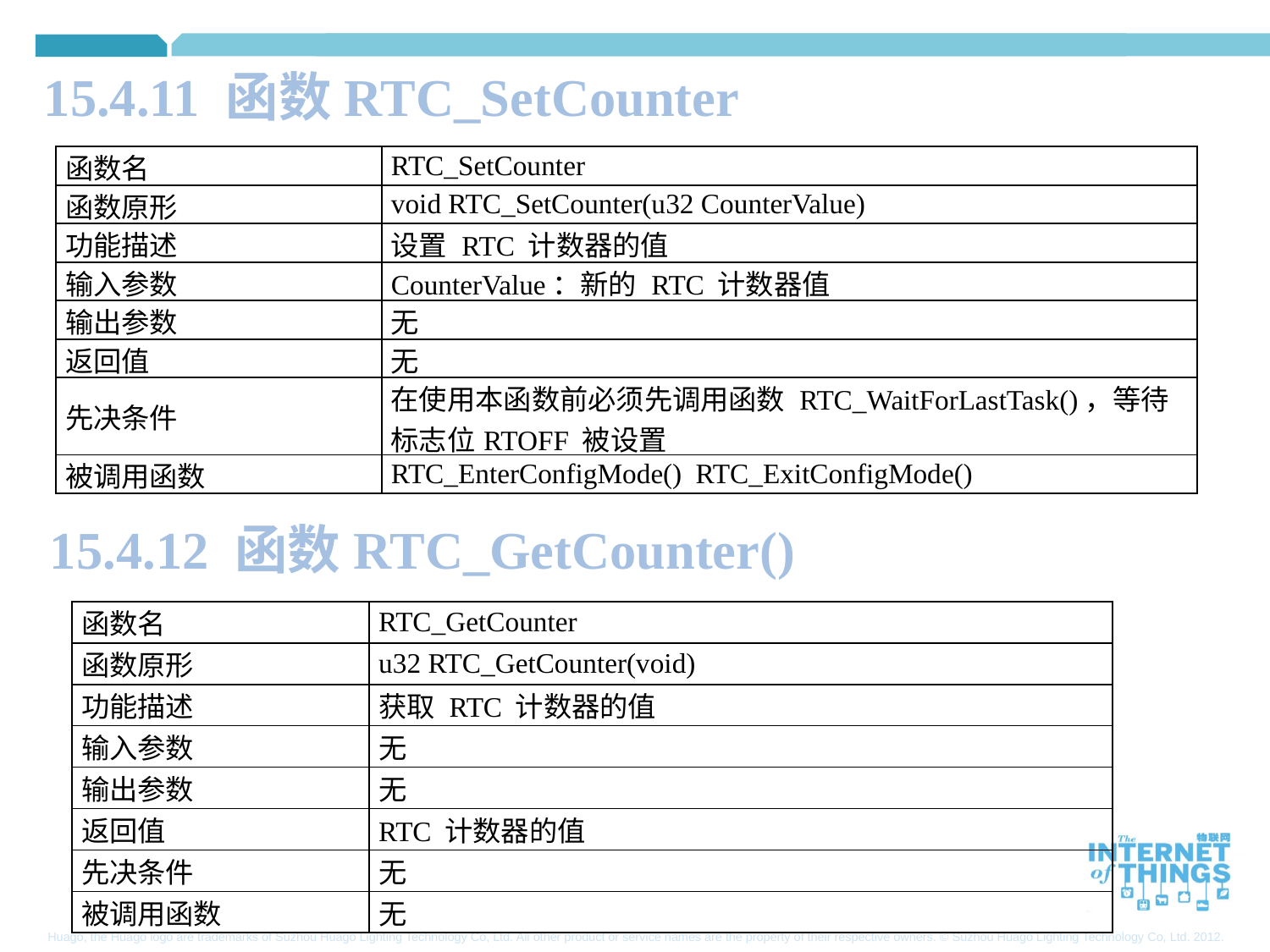

15.4.11 函数RTC_SetCounter
| 函数名 | RTC\_SetCounter |
| --- | --- |
| 函数原形 | void RTC\_SetCounter(u32 CounterValue) |
| 功能描述 | 设置 RTC 计数器的值 |
| 输入参数 | CounterValue：新的 RTC 计数器值 |
| 输出参数 | 无 |
| 返回值 | 无 |
| 先决条件 | 在使用本函数前必须先调用函数 RTC\_WaitForLastTask()，等待标志位RTOFF 被设置 |
| 被调用函数 | RTC\_EnterConfigMode() RTC\_ExitConfigMode() |
15.4.12 函数RTC_GetCounter()
| 函数名 | RTC\_GetCounter |
| --- | --- |
| 函数原形 | u32 RTC\_GetCounter(void) |
| 功能描述 | 获取 RTC 计数器的值 |
| 输入参数 | 无 |
| 输出参数 | 无 |
| 返回值 | RTC 计数器的值 |
| 先决条件 | 无 |
| 被调用函数 | 无 |